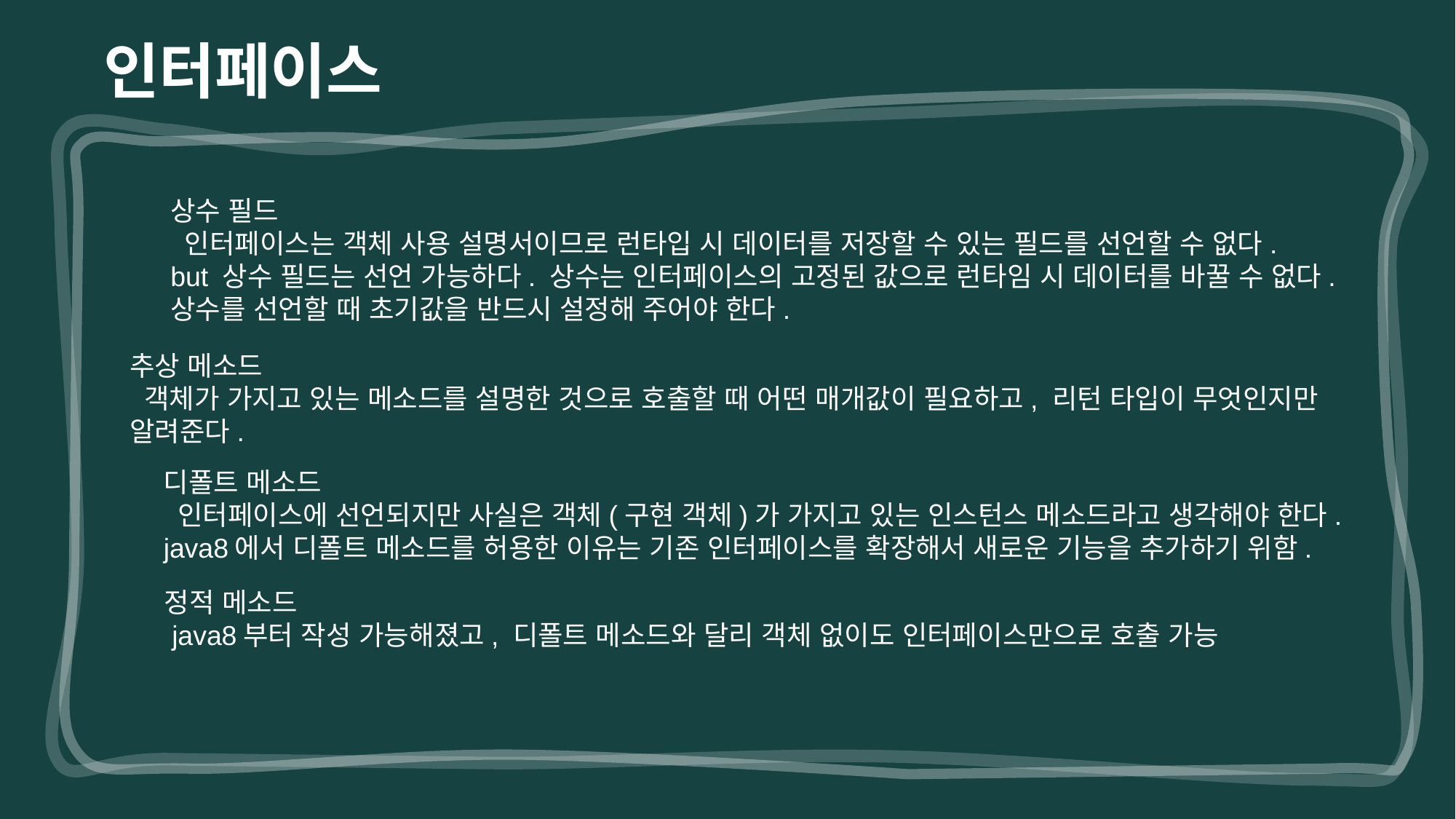

인터페이스

상수 필드
 인터페이스는 객체 사용 설명서이므로 런타입 시 데이터를 저장할 수 있는 필드를 선언할 수 없다.
but 상수 필드는 선언 가능하다. 상수는 인터페이스의 고정된 값으로 런타임 시 데이터를 바꿀 수 없다.
상수를 선언할 때 초기값을 반드시 설정해 주어야 한다.
추상 메소드
 객체가 가지고 있는 메소드를 설명한 것으로 호출할 때 어떤 매개값이 필요하고, 리턴 타입이 무엇인지만 알려준다.
디폴트 메소드
 인터페이스에 선언되지만 사실은 객체(구현 객체)가 가지고 있는 인스턴스 메소드라고 생각해야 한다.
java8에서 디폴트 메소드를 허용한 이유는 기존 인터페이스를 확장해서 새로운 기능을 추가하기 위함.
정적 메소드
 java8부터 작성 가능해졌고, 디폴트 메소드와 달리 객체 없이도 인터페이스만으로 호출 가능